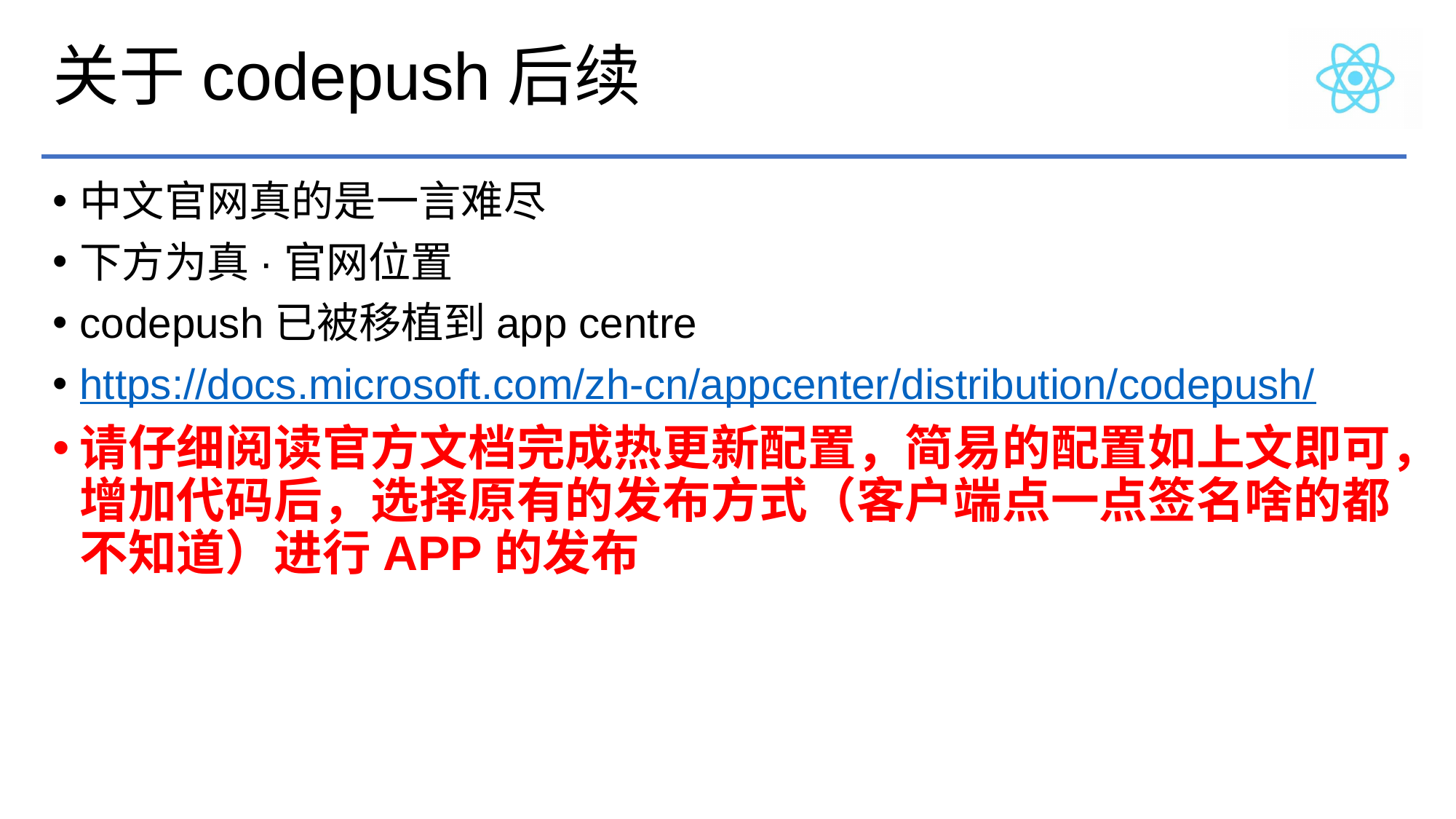

# 关于codepush后续
中文官网真的是一言难尽
下方为真·官网位置
codepush已被移植到app centre
https://docs.microsoft.com/zh-cn/appcenter/distribution/codepush/
请仔细阅读官方文档完成热更新配置，简易的配置如上文即可，增加代码后，选择原有的发布方式（客户端点一点签名啥的都不知道）进行APP的发布